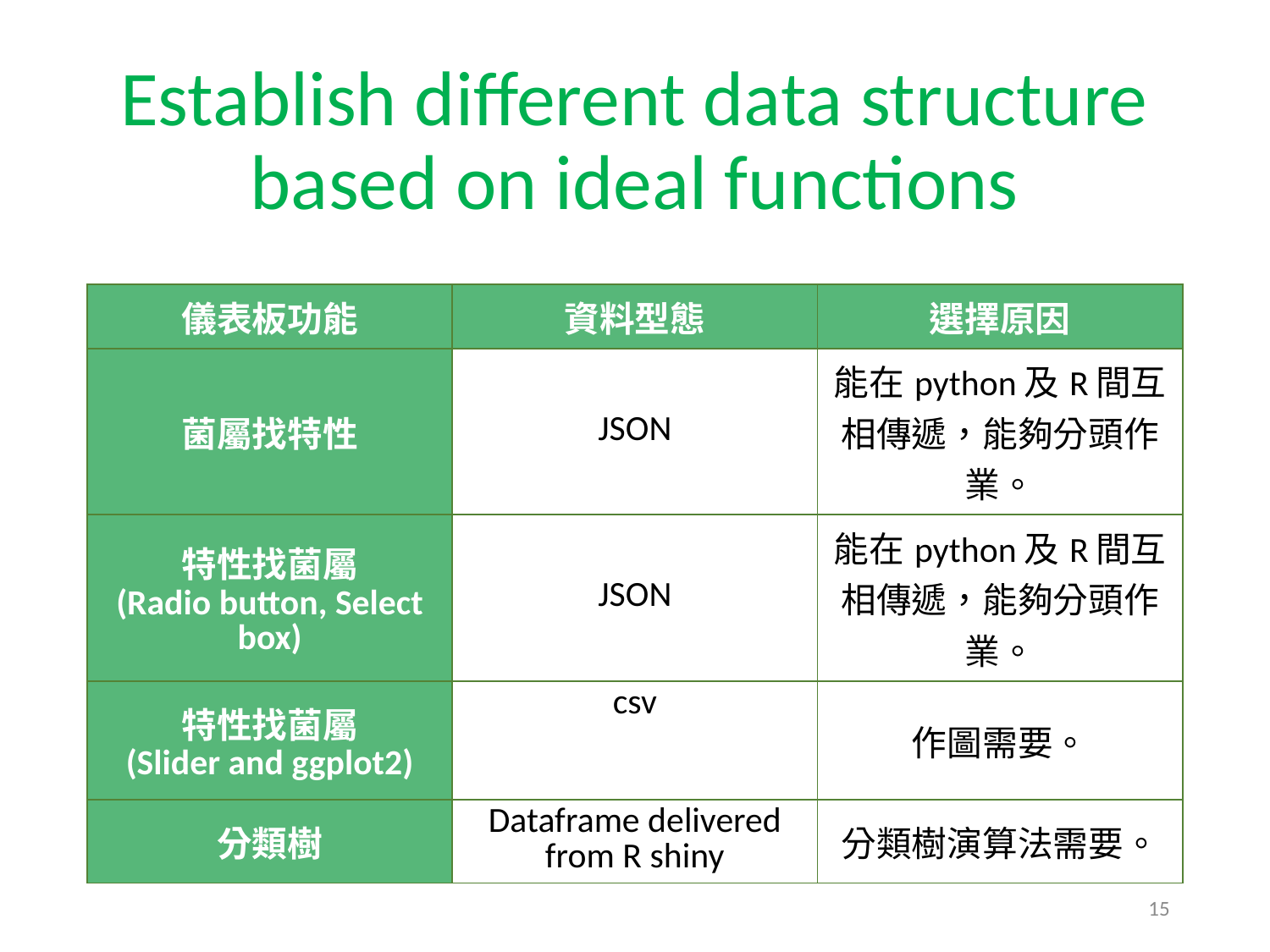

# Establish different data structure based on ideal functions
| 儀表板功能 | 資料型態 | 選擇原因 |
| --- | --- | --- |
| 菌屬找特性 | JSON | 能在python及R間互相傳遞，能夠分頭作業。 |
| 特性找菌屬 (Radio button, Select box) | JSON | 能在python及R間互相傳遞，能夠分頭作業。 |
| 特性找菌屬 (Slider and ggplot2) | csv | 作圖需要。 |
| 分類樹 | Dataframe delivered from R shiny | 分類樹演算法需要。 |

15